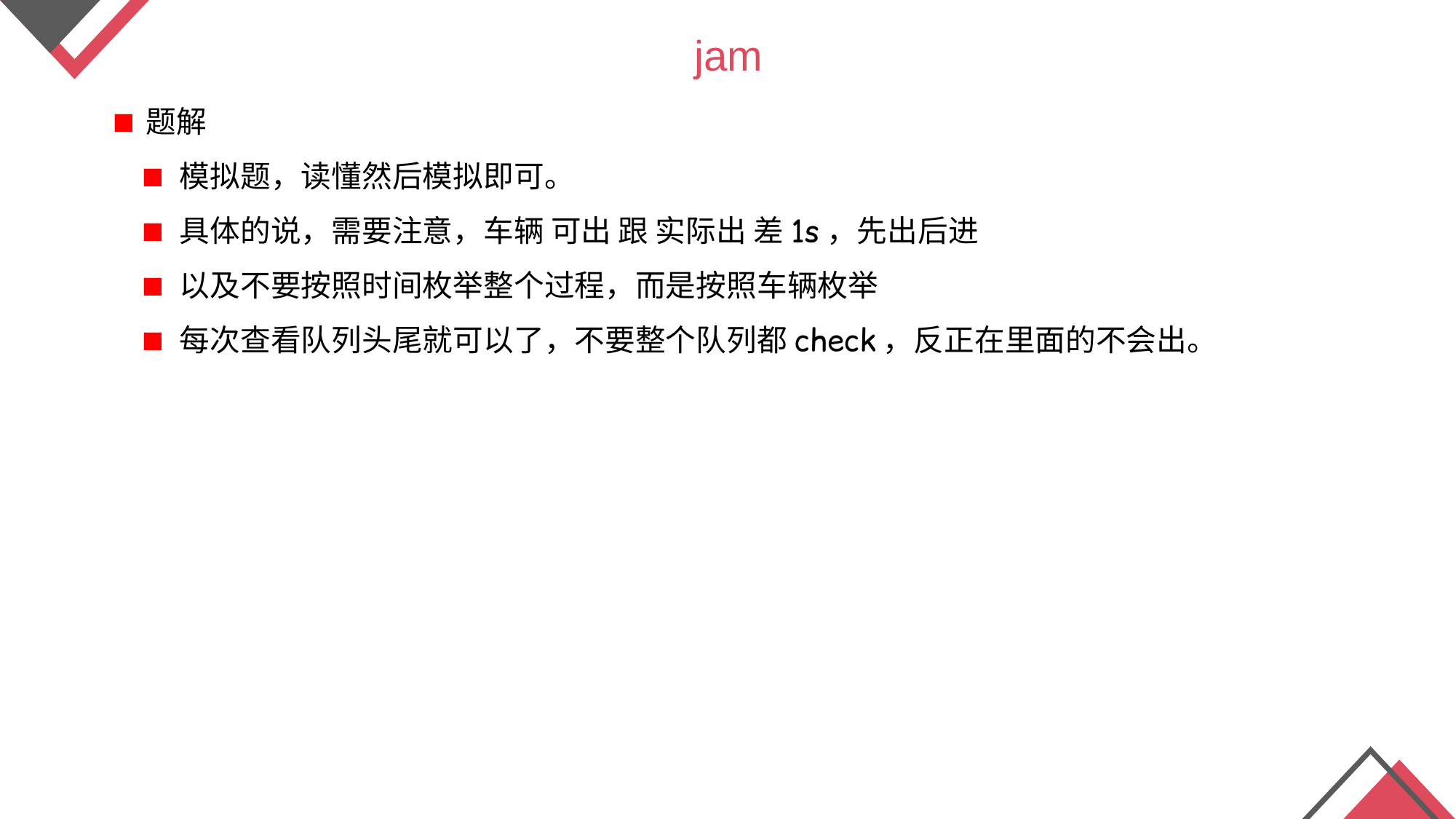

jam
 题解
 模拟题，读懂然后模拟即可。
 具体的说，需要注意，车辆 可出 跟 实际出 差1s，先出后进
 以及不要按照时间枚举整个过程，而是按照车辆枚举
 每次查看队列头尾就可以了，不要整个队列都check，反正在里面的不会出。